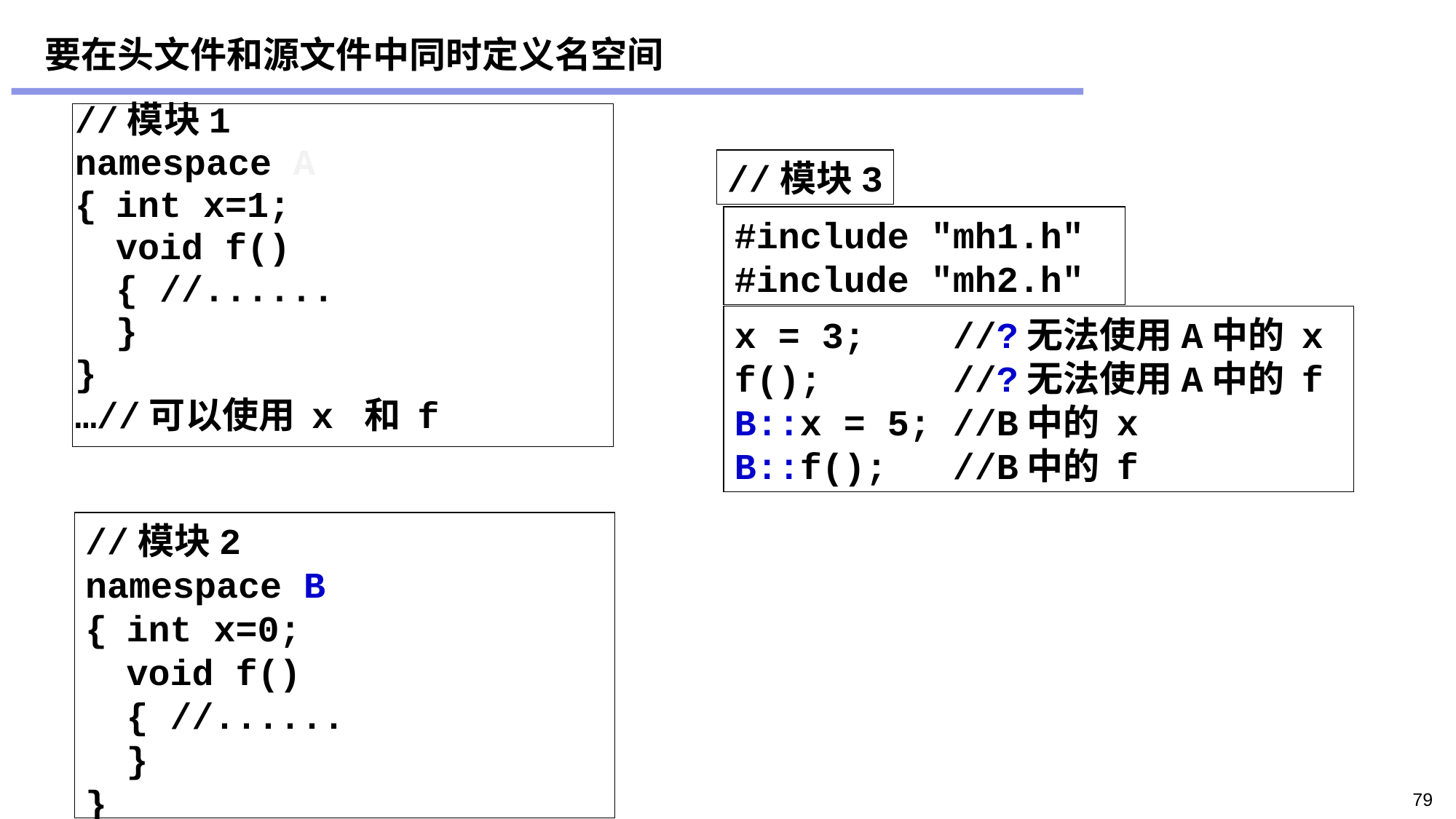

要在头文件和源文件中同时定义名空间
//模块1
namespace A
{	int x=1;
	void f()
	{ //......
	}
}
…//可以使用 x 和 f
//模块3
#include "mh1.h"
#include "mh2.h"
x = 3; 	//?无法使用A中的 x
f();		//?无法使用A中的 f
B::x = 5;	//B中的 x
B::f();	//B中的 f
//模块2
namespace B
{	int x=0;
	void f()
	{ //......
	}
}
79